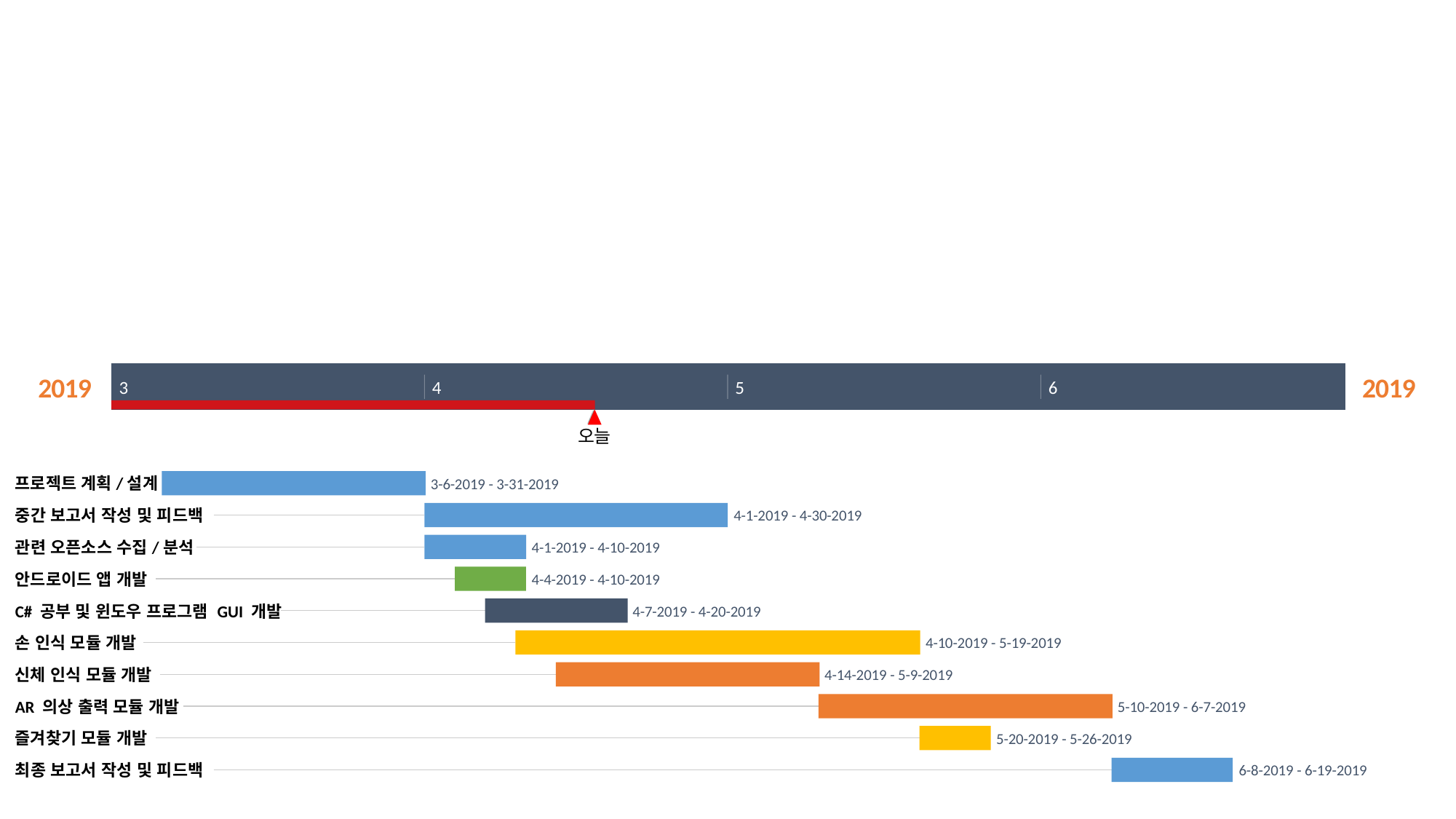

2019
2019
3
4
5
6

오늘
26 일

프로젝트 계획/설계
3-6-2019 - 3-31-2019

30 일

중간 보고서 작성 및 피드백
4-1-2019 - 4-30-2019

10 일

관련 오픈소스 수집/분석
4-1-2019 - 4-10-2019

7 일

안드로이드 앱 개발
4-4-2019 - 4-10-2019

14 일

C# 공부 및 윈도우 프로그램 GUI 개발
4-7-2019 - 4-20-2019

40 일

손 인식 모듈 개발
4-10-2019 - 5-19-2019

26 일

신체 인식 모듈 개발
4-14-2019 - 5-9-2019

29 일

AR 의상 출력 모듈 개발
5-10-2019 - 6-7-2019

7 일

즐겨찾기 모듈 개발
5-20-2019 - 5-26-2019

12 일

최종 보고서 작성 및 피드백
6-8-2019 - 6-19-2019